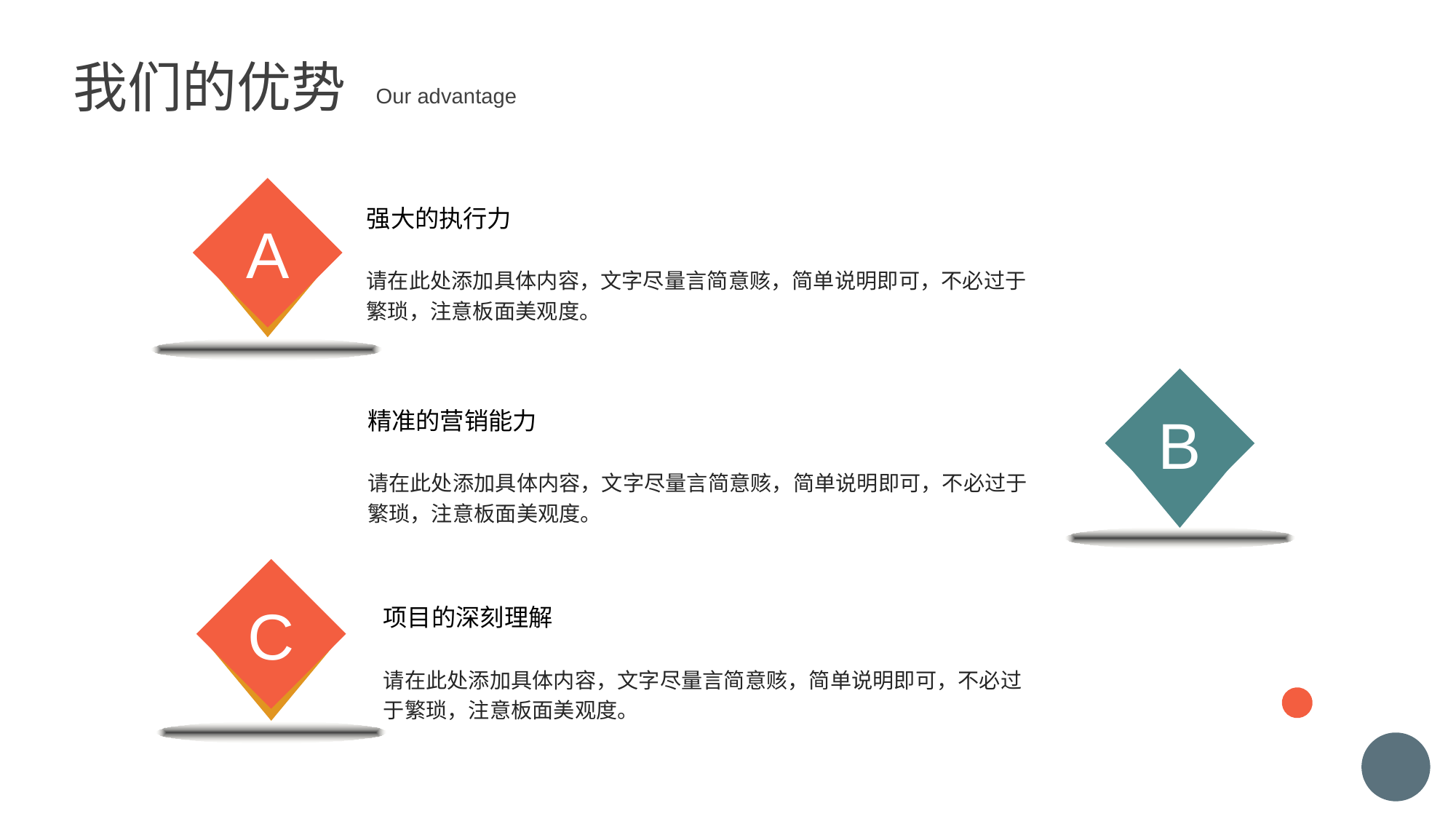

我们的优势
Our advantage
A

强大的执行力

请在此处添加具体内容，文字尽量言简意赅，简单说明即可，不必过于繁琐，注意板面美观度。

B

精准的营销能力

请在此处添加具体内容，文字尽量言简意赅，简单说明即可，不必过于繁琐，注意板面美观度。

C

项目的深刻理解

请在此处添加具体内容，文字尽量言简意赅，简单说明即可，不必过于繁琐，注意板面美观度。